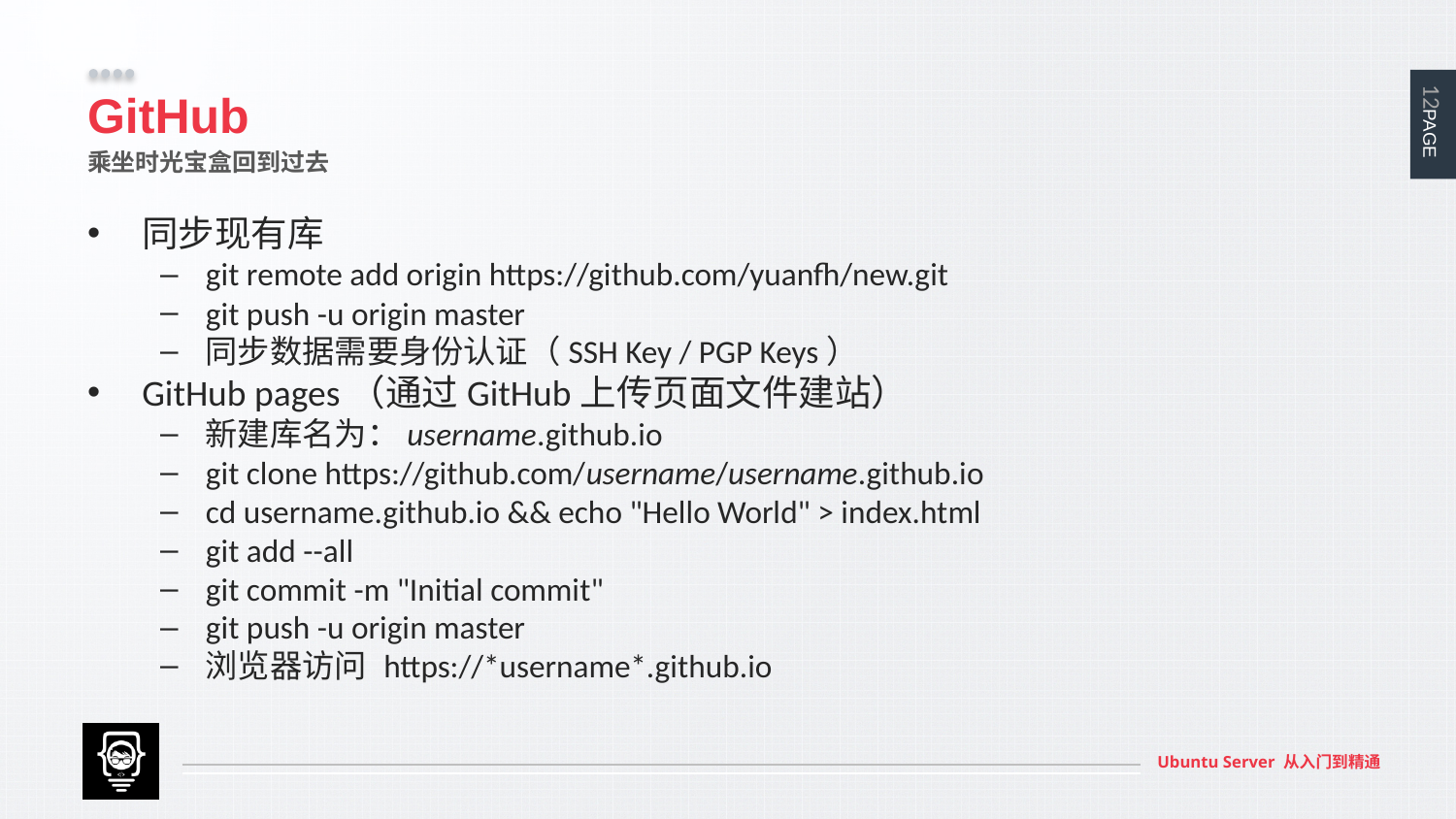

# GitHub
乘坐时光宝盒回到过去
同步现有库
git remote add origin https://github.com/yuanfh/new.git
git push -u origin master
同步数据需要身份认证（SSH Key / PGP Keys）
GitHub pages（通过GitHub上传页面文件建站）
新建库名为：username.github.io
git clone https://github.com/username/username.github.io
cd username.github.io && echo "Hello World" > index.html
git add --all
git commit -m "Initial commit"
git push -u origin master
浏览器访问 https://*username*.github.io